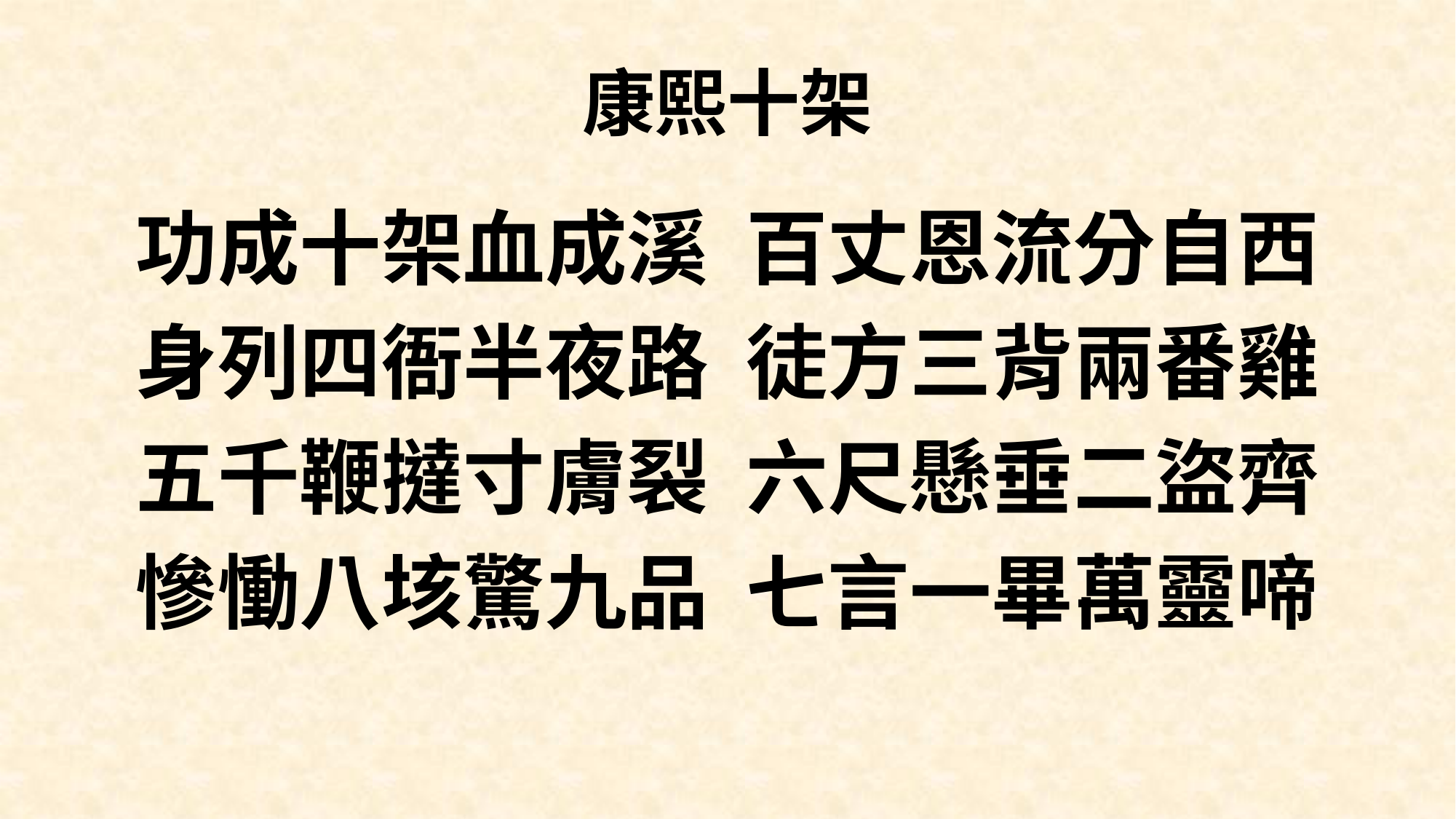

# 康熙十架
功成十架血成溪  百丈恩流分自西
身列四衙半夜路  徒方三背兩番雞
五千鞭撻寸膚裂  六尺懸垂二盜齊
慘慟八垓驚九品  七言一畢萬靈啼